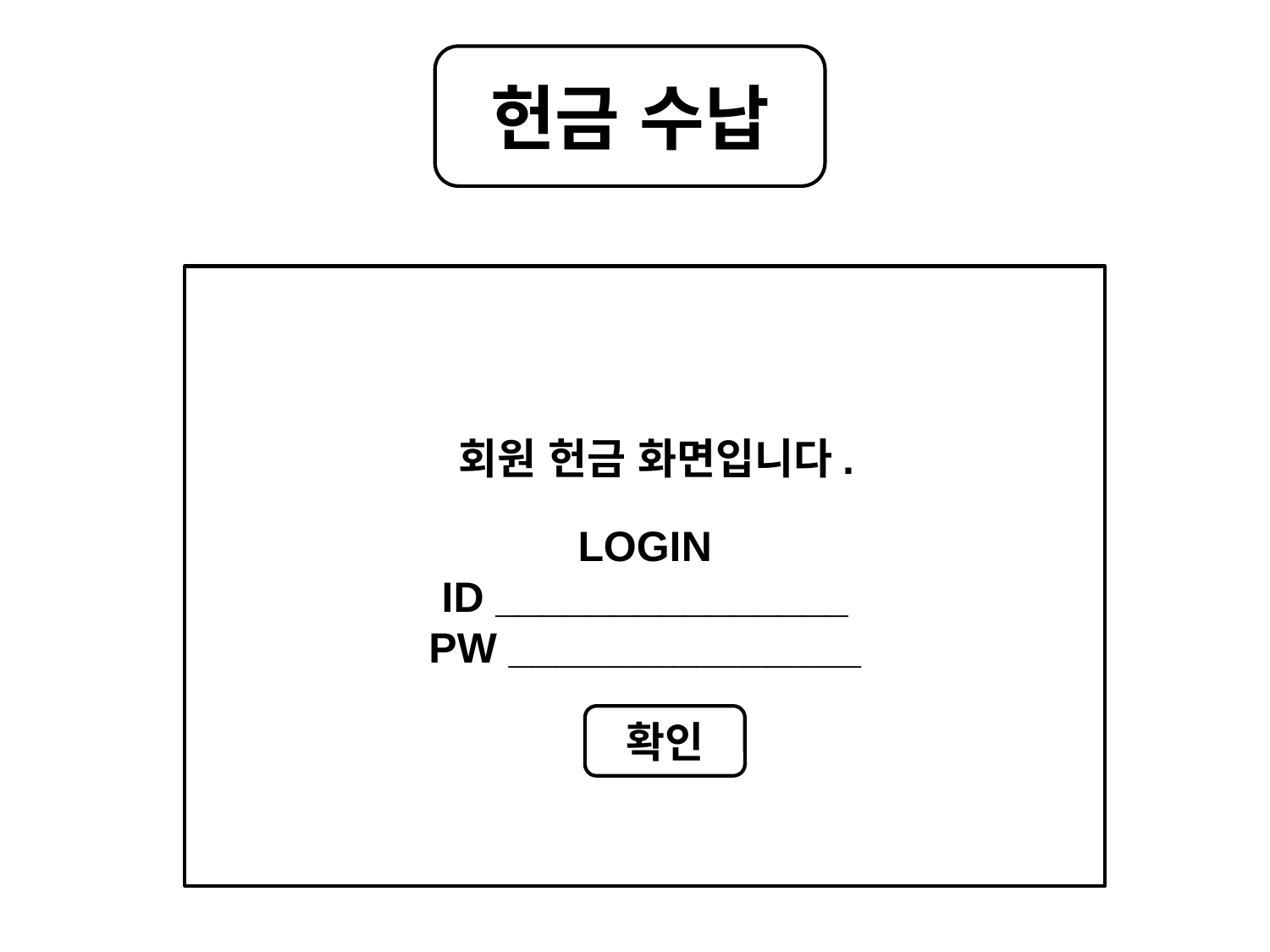

헌금 수납

LOGIN
ID _______________
PW _______________
회원 헌금 화면입니다.
확인